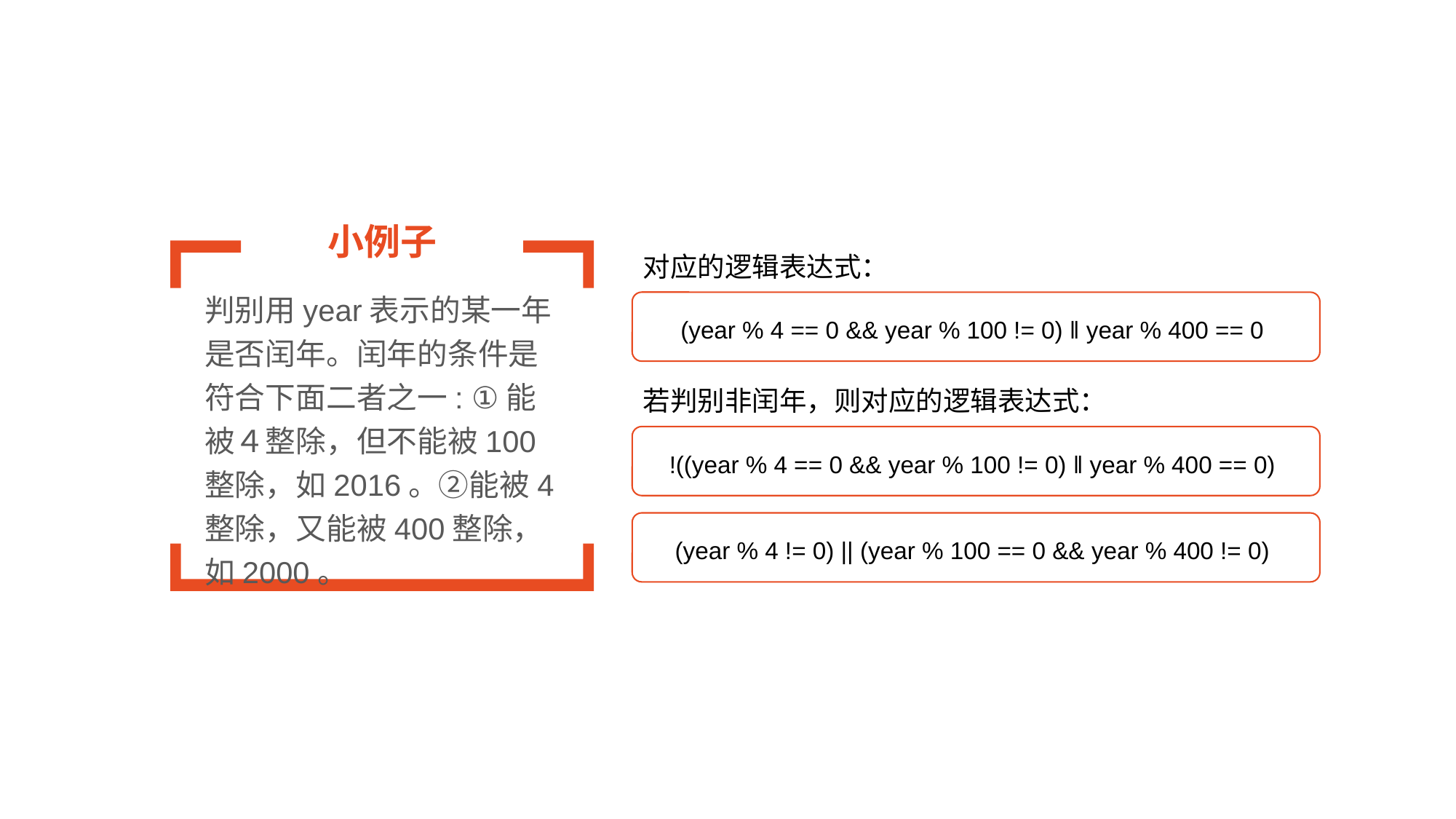

小例子
判别用year表示的某一年是否闰年。闰年的条件是符合下面二者之一: ①能被４整除，但不能被100整除，如2016。②能被4整除，又能被400整除，如2000。
对应的逻辑表达式：
(year % 4 == 0 && year % 100 != 0) ‖ year % 400 == 0
若判别非闰年，则对应的逻辑表达式：
!((year % 4 == 0 && year % 100 != 0) ‖ year % 400 == 0)
(year % 4 != 0) || (year % 100 == 0 && year % 400 != 0)